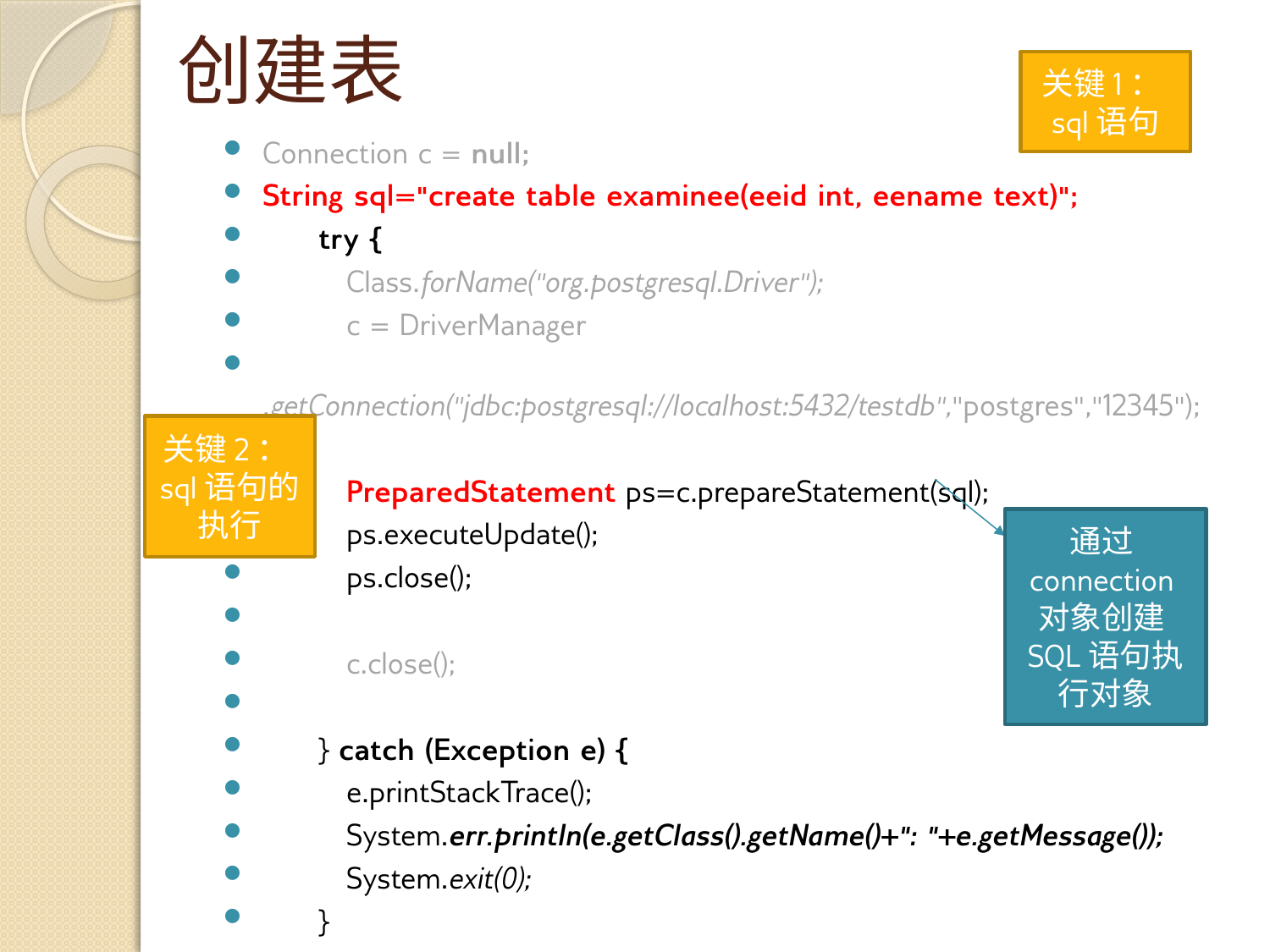

# 创建表
关键1：sql语句
Connection c = null;
String sql="create table examinee(eeid int, eename text)";
      try {
         Class.forName("org.postgresql.Driver");
         c = DriverManager
            .getConnection("jdbc:postgresql://localhost:5432/testdb","postgres","12345");

         PreparedStatement ps=c.prepareStatement(sql);
         ps.executeUpdate();
         ps.close();

         c.close();

      } catch (Exception e) {
         e.printStackTrace();
         System.err.println(e.getClass().getName()+": "+e.getMessage());
         System.exit(0);
      }
关键2：sql语句的执行
通过connection对象创建SQL语句执行对象